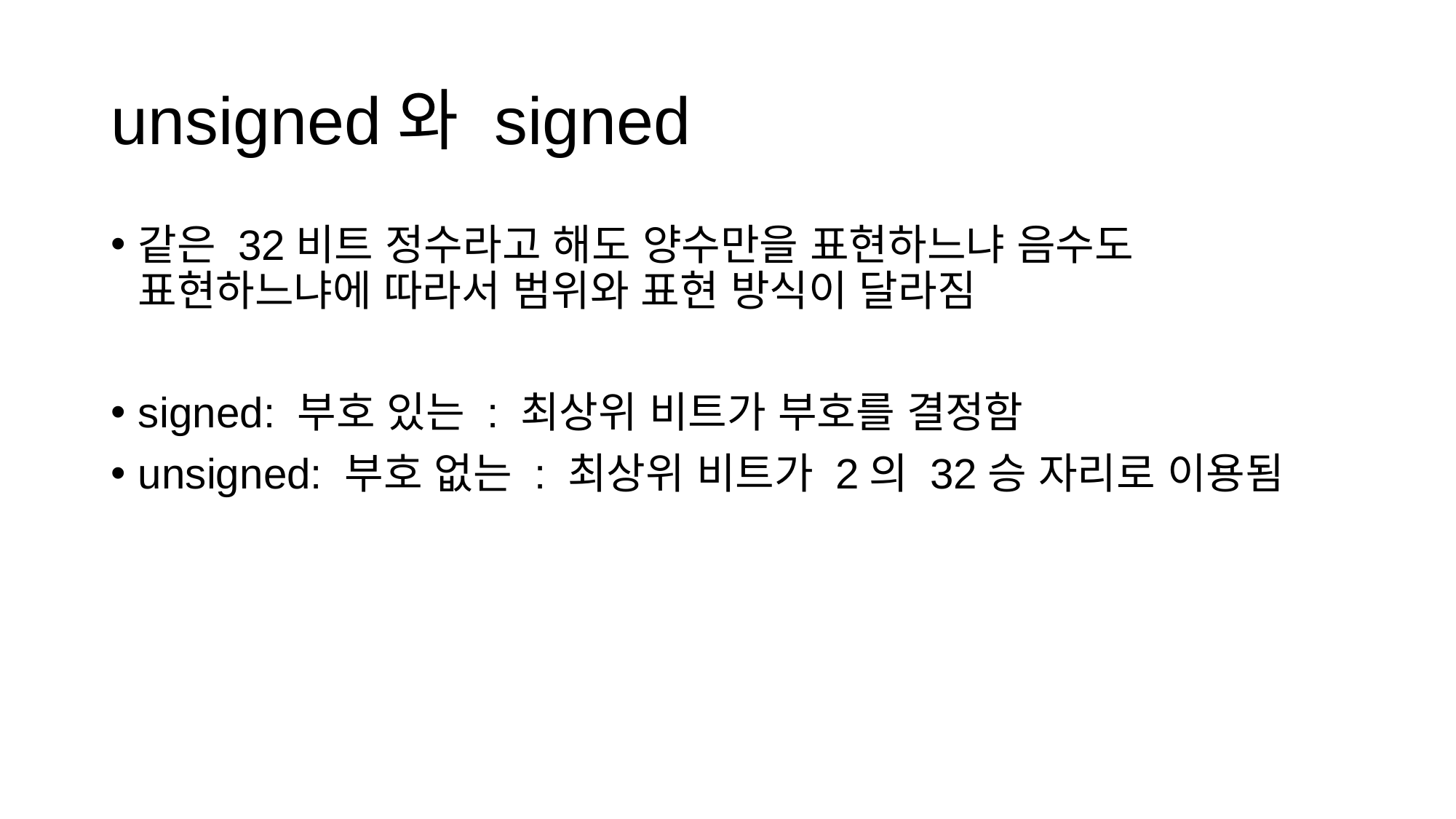

# unsigned와 signed
같은 32비트 정수라고 해도 양수만을 표현하느냐 음수도 표현하느냐에 따라서 범위와 표현 방식이 달라짐

signed: 부호 있는 : 최상위 비트가 부호를 결정함
unsigned: 부호 없는 : 최상위 비트가 2의 32승 자리로 이용됨